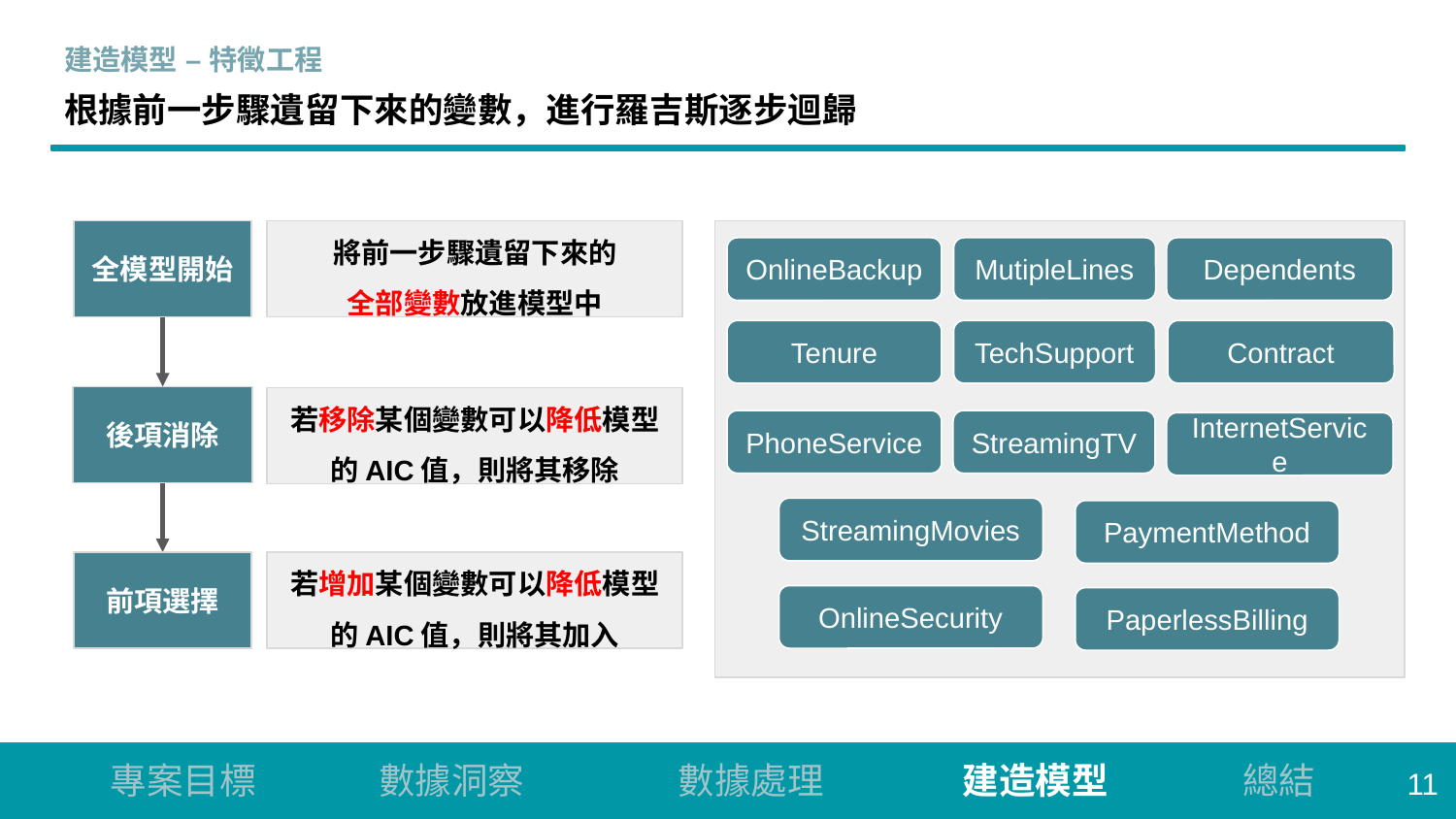

建造模型 – 特徵工程
# 根據前一步驟遺留下來的變數，進行羅吉斯逐步迴歸

全模型開始
將前一步驟遺留下來的
全部變數放進模型中

OnlineBackup
MutipleLines
Dependents
Tenure
TechSupport
Contract
後項消除
若移除某個變數可以降低模型的AIC值，則將其移除
PhoneService
StreamingTV
InternetService
StreamingMovies
PaymentMethod
前項選擇
若增加某個變數可以降低模型的AIC值，則將其加入
OnlineSecurity
PaperlessBilling
專案目標

解決方案
結論
13
專案目標
總結

數據洞察
數據處理
建造模型
11
數據洞察
成效分析